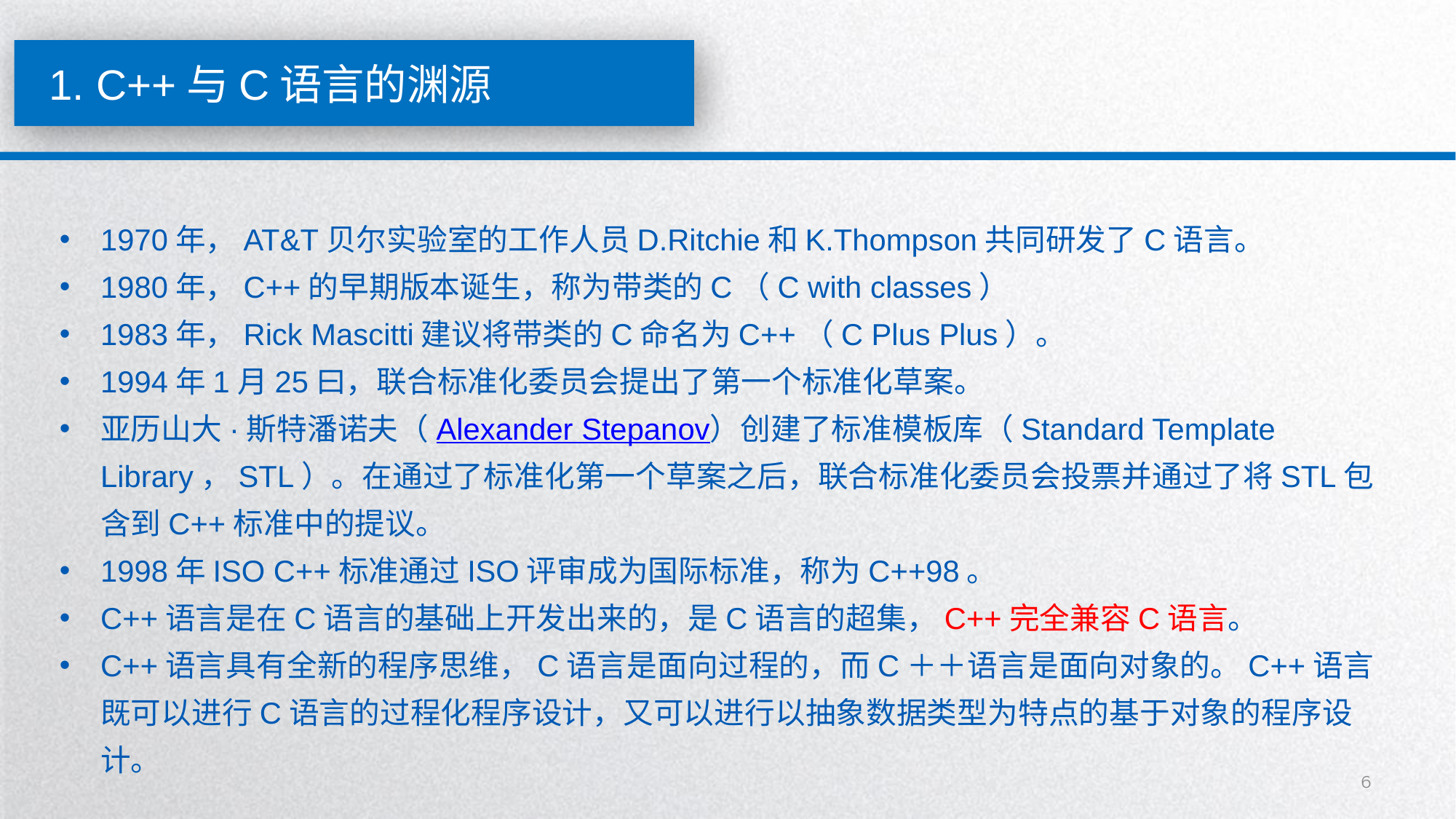

1. C++与C语言的渊源
1970年，AT&T贝尔实验室的工作人员D.Ritchie和K.Thompson共同研发了C语言。
1980年，C++的早期版本诞生，称为带类的C（C with classes）
1983年，Rick Mascitti建议将带类的C命名为C++（C Plus Plus）。
1994年1月25曰，联合标准化委员会提出了第一个标准化草案。
亚历山大·斯特潘诺夫（Alexander Stepanov）创建了标准模板库（Standard Template Library，STL）。在通过了标准化第一个草案之后，联合标准化委员会投票并通过了将STL包含到C++标准中的提议。
1998年ISO C++标准通过ISO评审成为国际标准，称为C++98。
C++语言是在C语言的基础上开发出来的，是C语言的超集，C++完全兼容C语言。
C++语言具有全新的程序思维，C语言是面向过程的，而C＋＋语言是面向对象的。C++语言既可以进行C语言的过程化程序设计，又可以进行以抽象数据类型为特点的基于对象的程序设计。
6